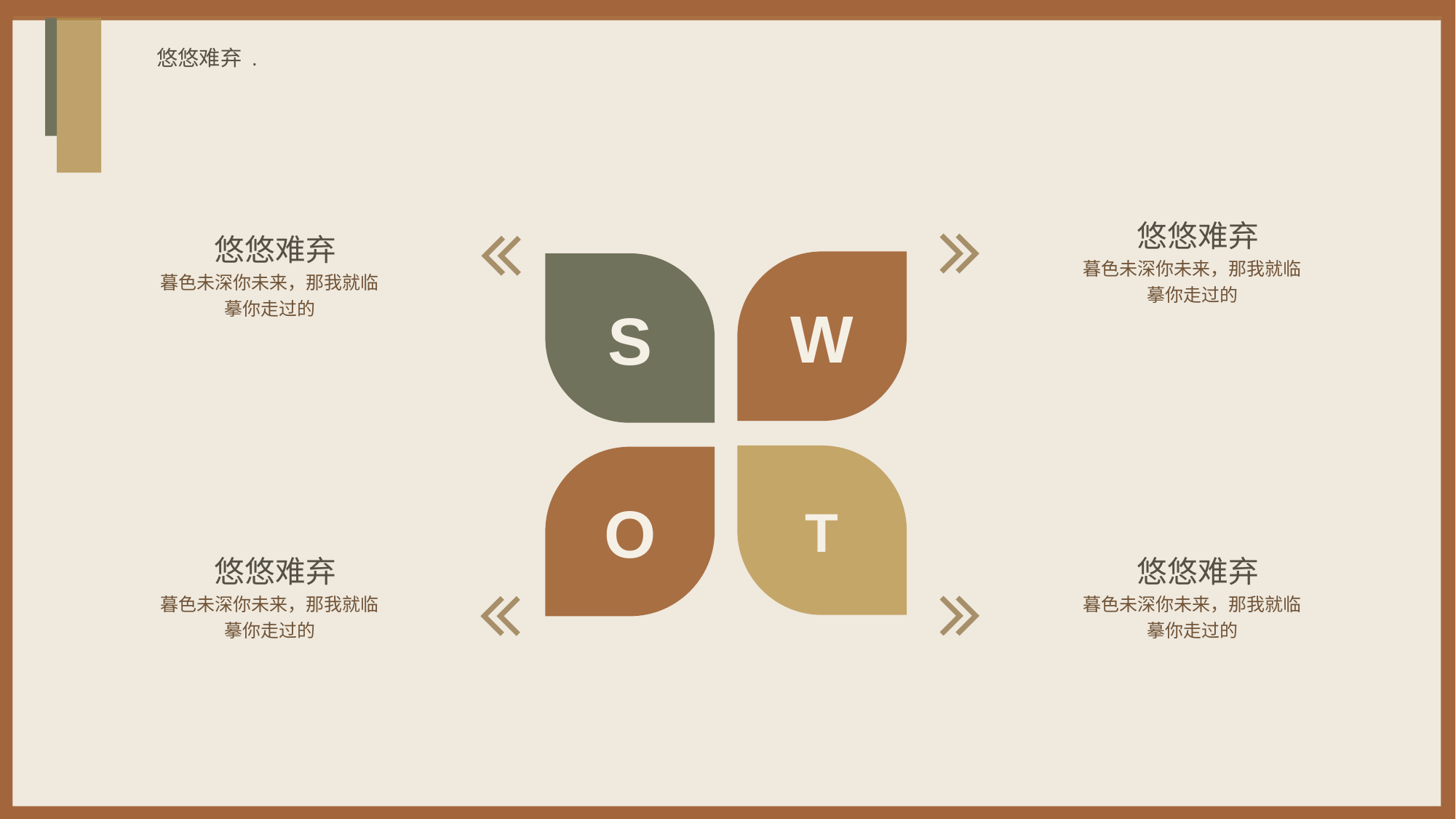

悠悠难弃 .
悠悠难弃
暮色未深你未来，那我就临摹你走过的
悠悠难弃
暮色未深你未来，那我就临摹你走过的

W

S

T

O
悠悠难弃
暮色未深你未来，那我就临摹你走过的
悠悠难弃
暮色未深你未来，那我就临摹你走过的